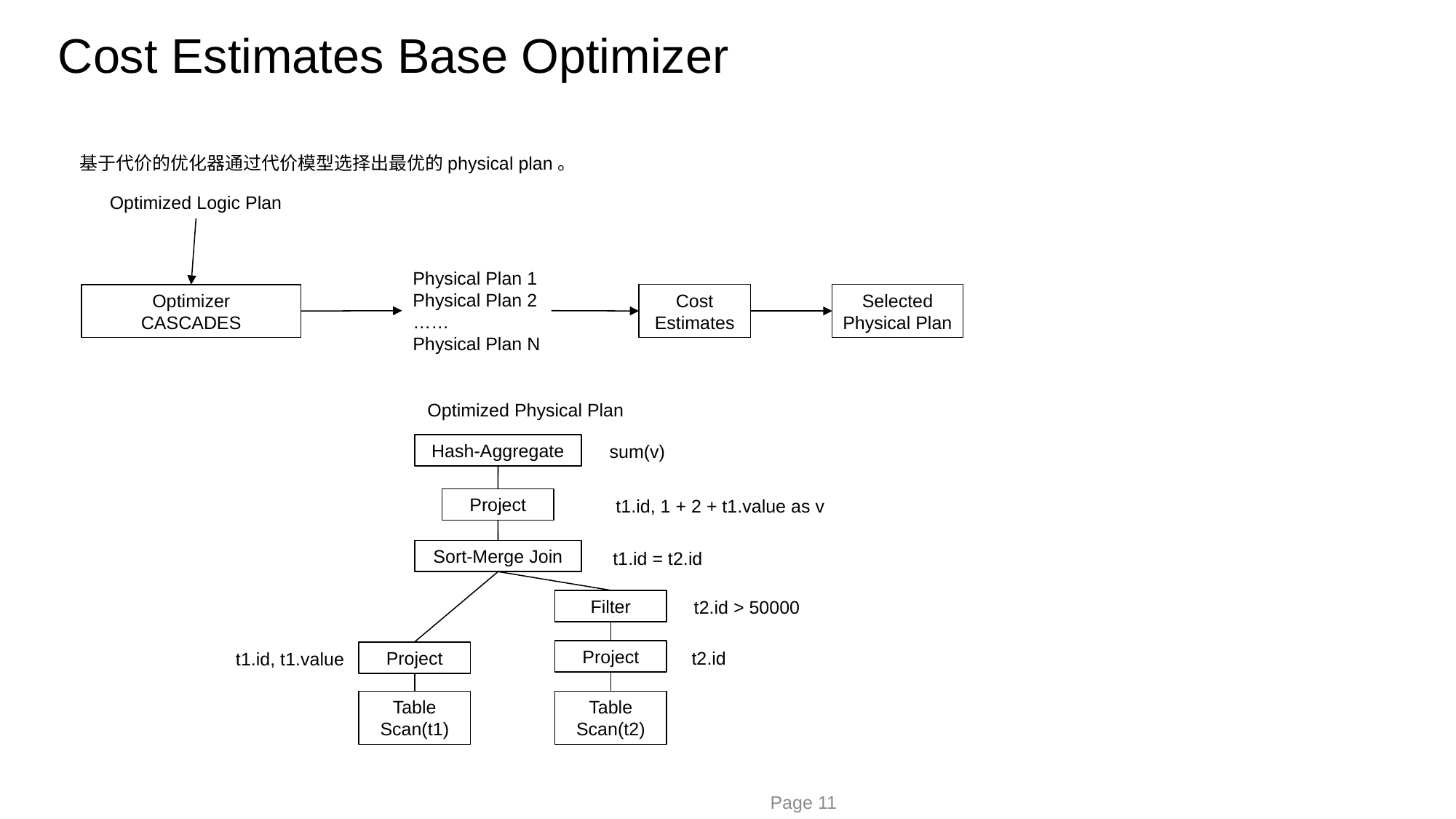

# Cost Estimates Base Optimizer
基于代价的优化器通过代价模型选择出最优的physical plan。
Optimized Logic Plan
Physical Plan 1
Physical Plan 2
……
Physical Plan N
Cost Estimates
Selected Physical Plan
Optimizer
CASCADES
Optimized Physical Plan
Hash-Aggregate
sum(v)
Project
t1.id, 1 + 2 + t1.value as v
Sort-Merge Join
t1.id = t2.id
Filter
t2.id > 50000
Project
t2.id
t1.id, t1.value
Project
Table Scan(t1)
Table Scan(t2)
Page 11